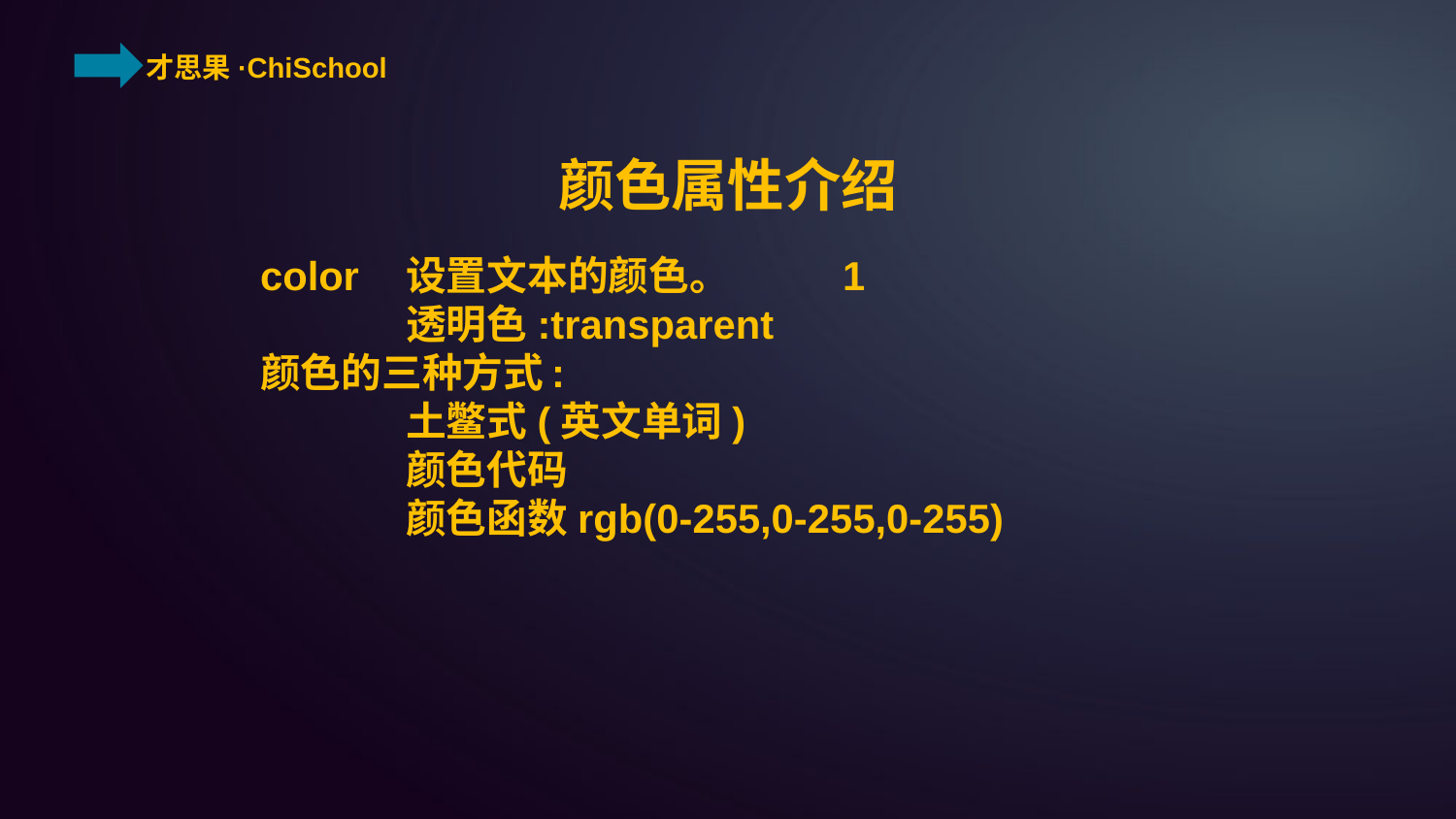

颜色属性介绍

color	设置文本的颜色。	1
	透明色:transparent
颜色的三种方式	:
	土鳖式(英文单词)
	颜色代码
	颜色函数rgb(0-255,0-255,0-255)